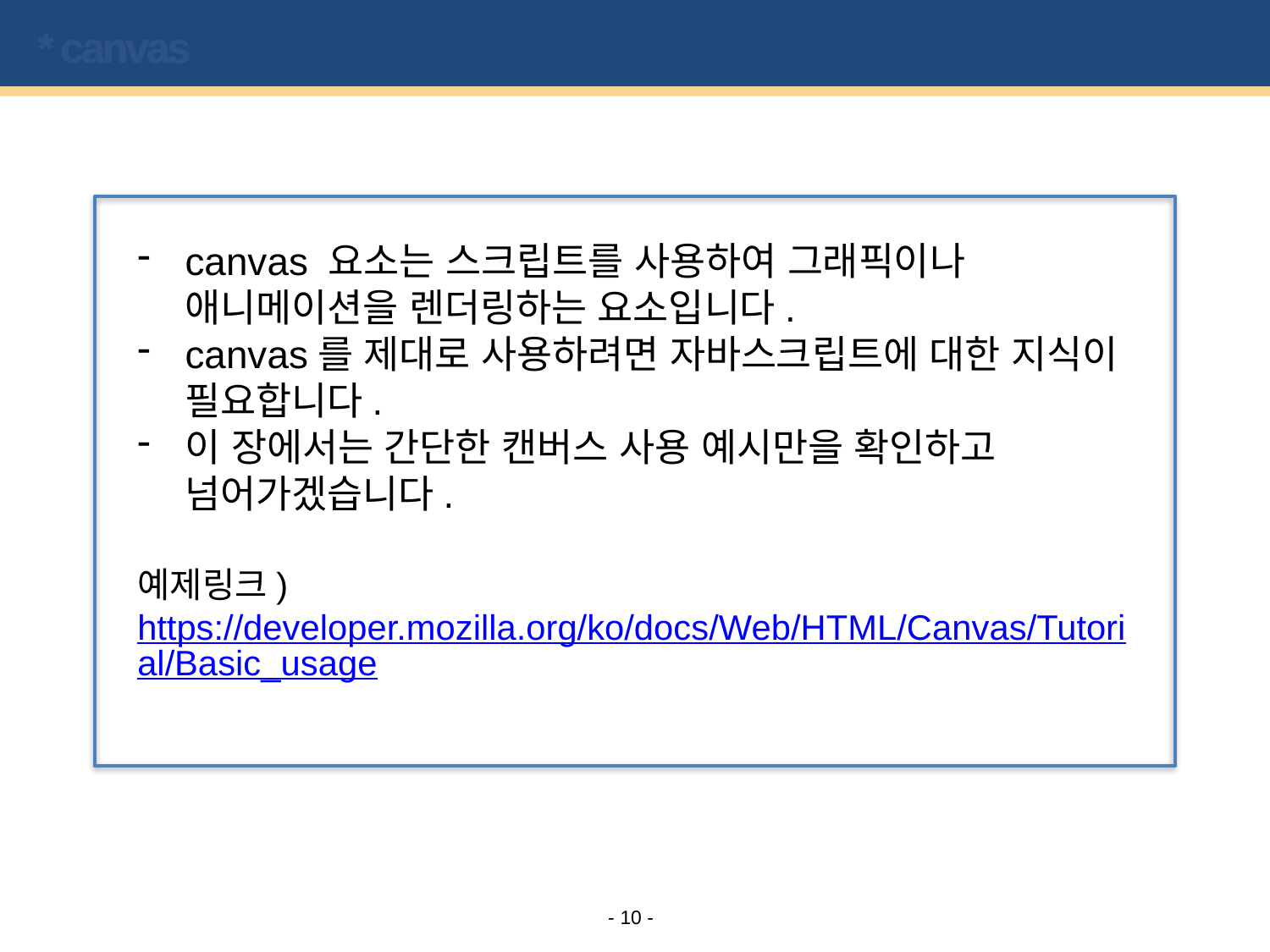

# * canvas

canvas 요소는 스크립트를 사용하여 그래픽이나 애니메이션을 렌더링하는 요소입니다.
canvas를 제대로 사용하려면 자바스크립트에 대한 지식이 필요합니다.
이 장에서는 간단한 캔버스 사용 예시만을 확인하고 넘어가겠습니다.

예제링크) https://developer.mozilla.org/ko/docs/Web/HTML/Canvas/Tutorial/Basic_usage